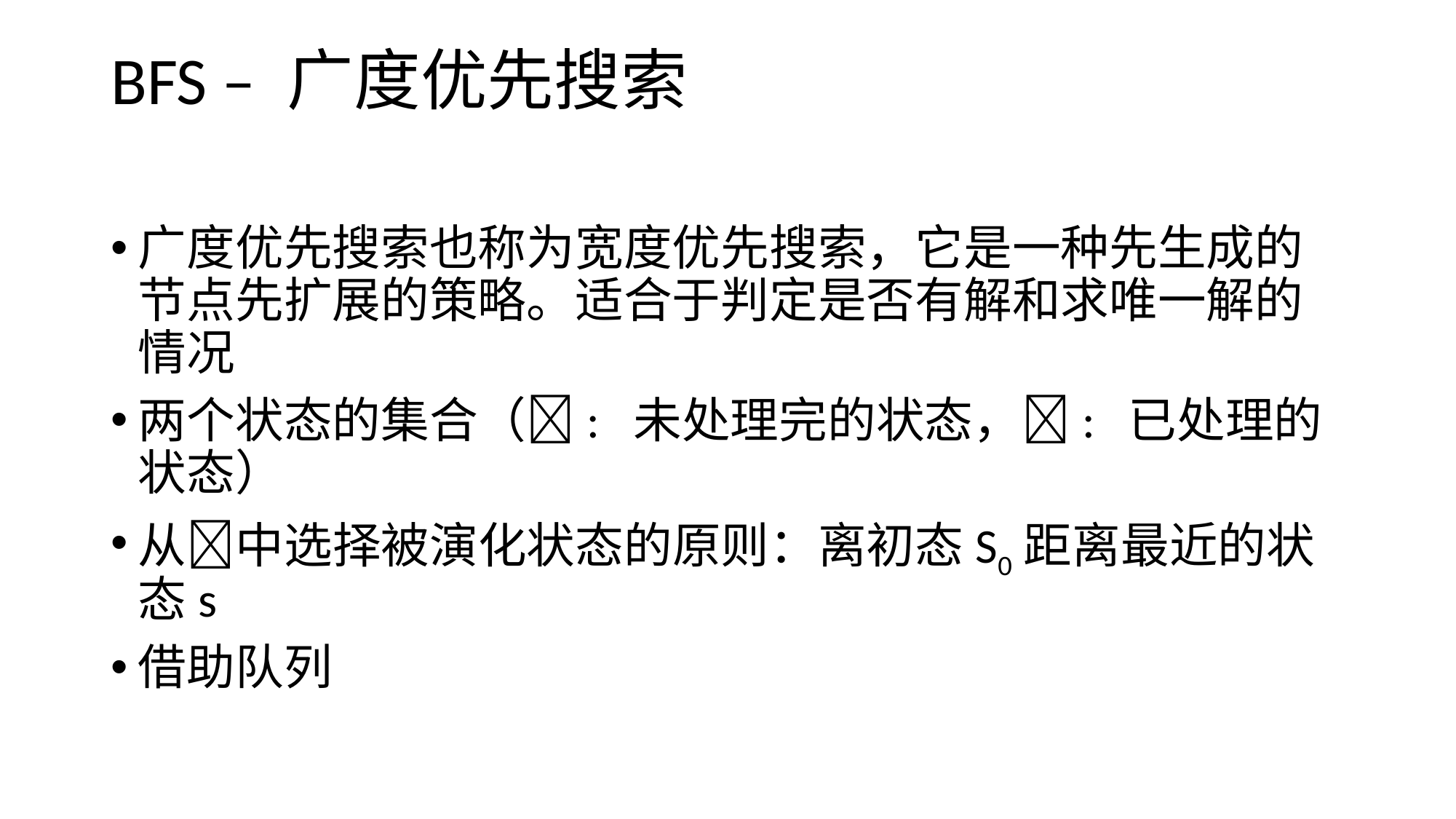

# BFS – 广度优先搜索
广度优先搜索也称为宽度优先搜索，它是一种先生成的节点先扩展的策略。适合于判定是否有解和求唯一解的情况
两个状态的集合（α:  未处理完的状态，β:  已处理的状态）
从α中选择被演化状态的原则：离初态S0距离最近的状态s
借助队列